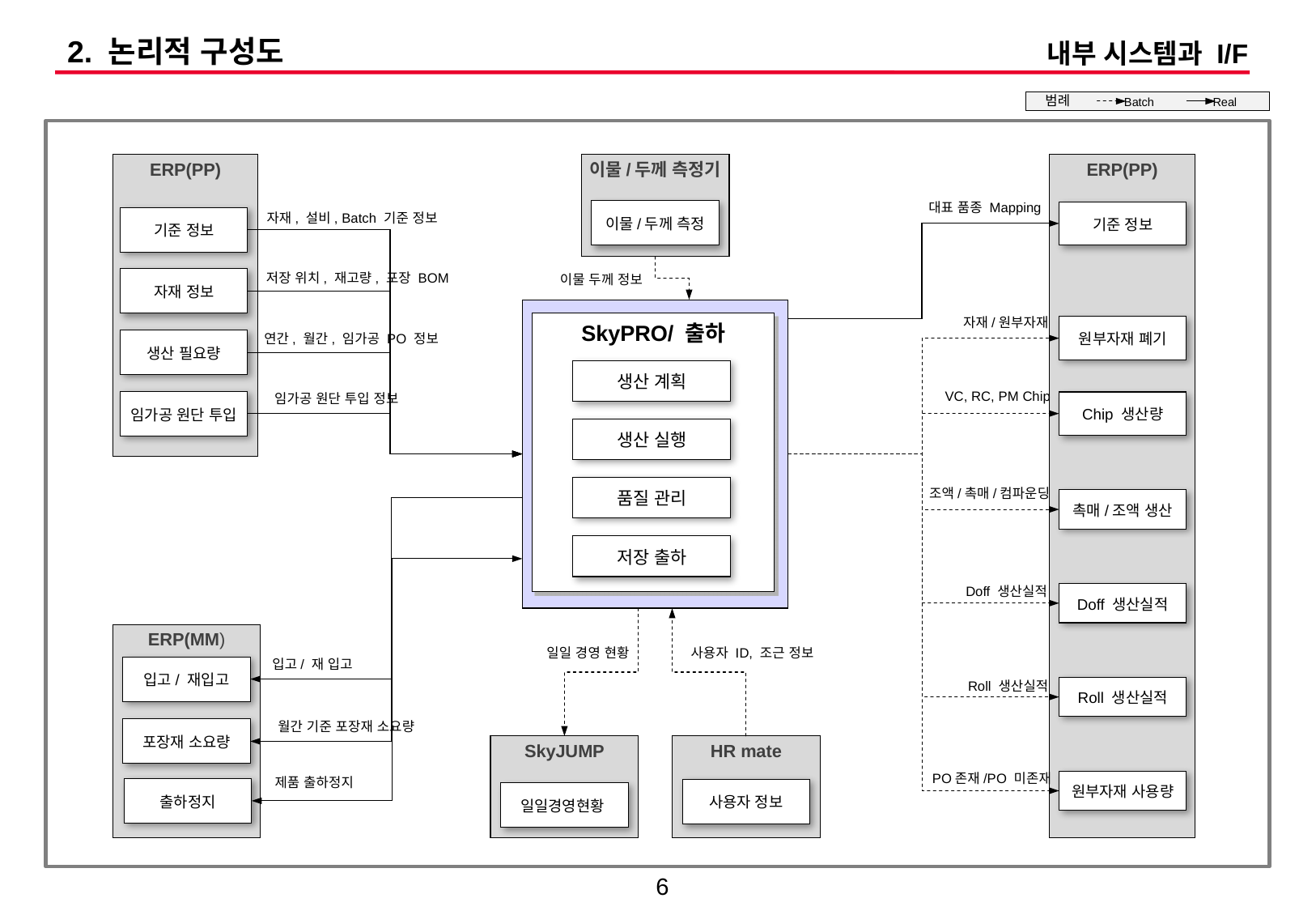

# 2. 논리적 구성도
내부 시스템과 I/F
범례
Batch
Real

ERP(PP)
기준 정보
자재 정보
생산 필요량
임가공 원단 투입
이물/두께 측정기
이물/두께 측정

SkyPRO/ 출하

생산 계획
생산 실행
품질 관리
저장 출하
일일 경영 현황
사용자 ID, 조근 정보
SkyJUMP
일일경영현황
HR mate
사용자 정보
ERP(PP)
대표 품종 Mapping
기준 정보
자재, 설비, Batch 기준 정보
저장 위치, 재고량, 포장 BOM
이물 두께 정보
자재/원부자재
원부자재 폐기
연간, 월간, 임가공 PO 정보
VC, RC, PM Chip
임가공 원단 투입 정보
Chip 생산량
조액/촉매/컴파운딩
촉매/조액 생산
Doff 생산실적
Doff 생산실적
ERP(MM)
입고/ 재입고
포장재 소요량
출하정지
입고/ 재 입고
Roll 생산실적
Roll 생산실적
월간 기준 포장재 소요량
PO존재/PO 미존재
원부자재 사용량
제품 출하정지